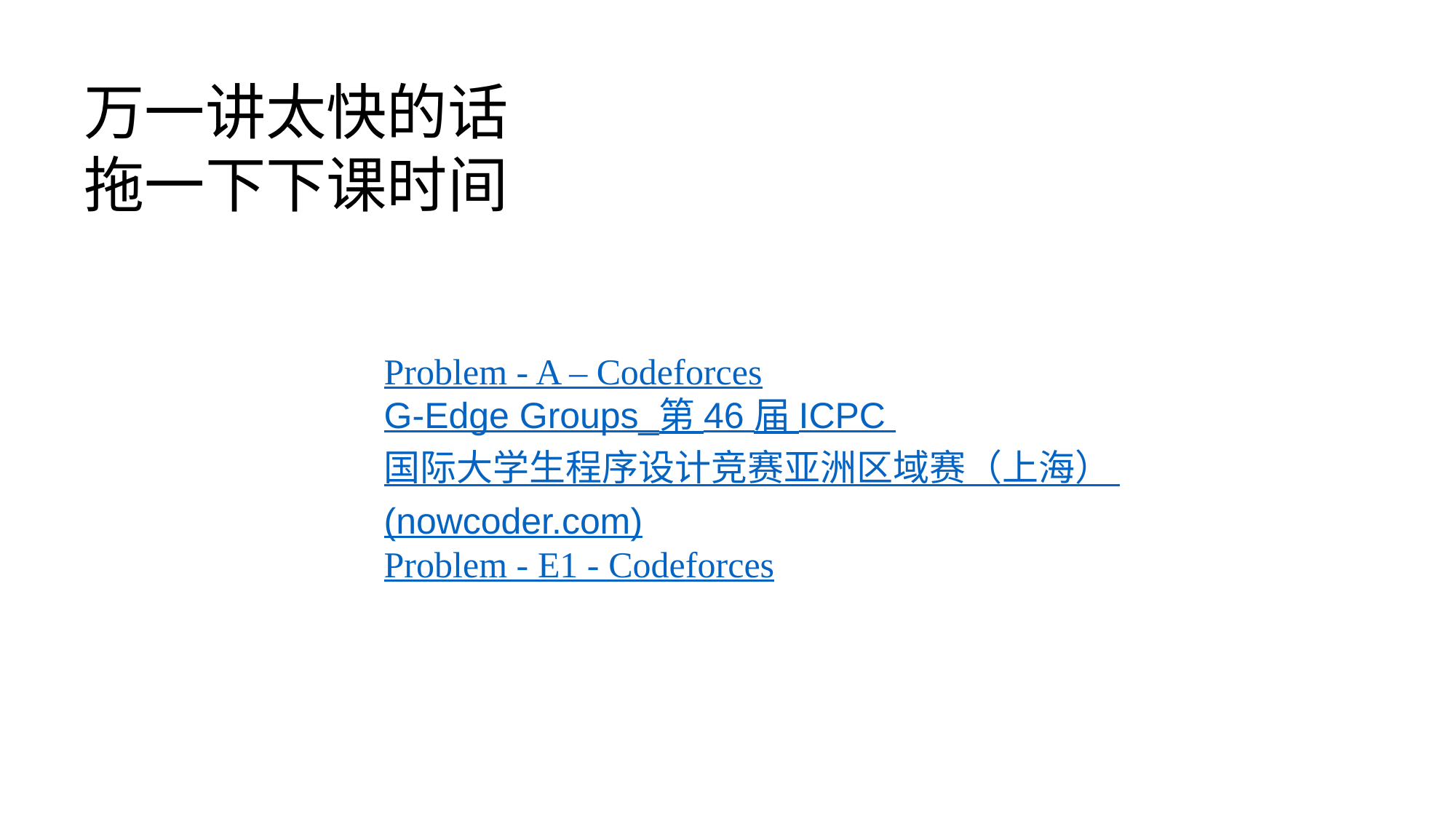

万一讲太快的话拖一下下课时间

Problem - A – Codeforces
G-Edge Groups_第 46 届 ICPC 国际大学生程序设计竞赛亚洲区域赛（上海） (nowcoder.com)
Problem - E1 - Codeforces